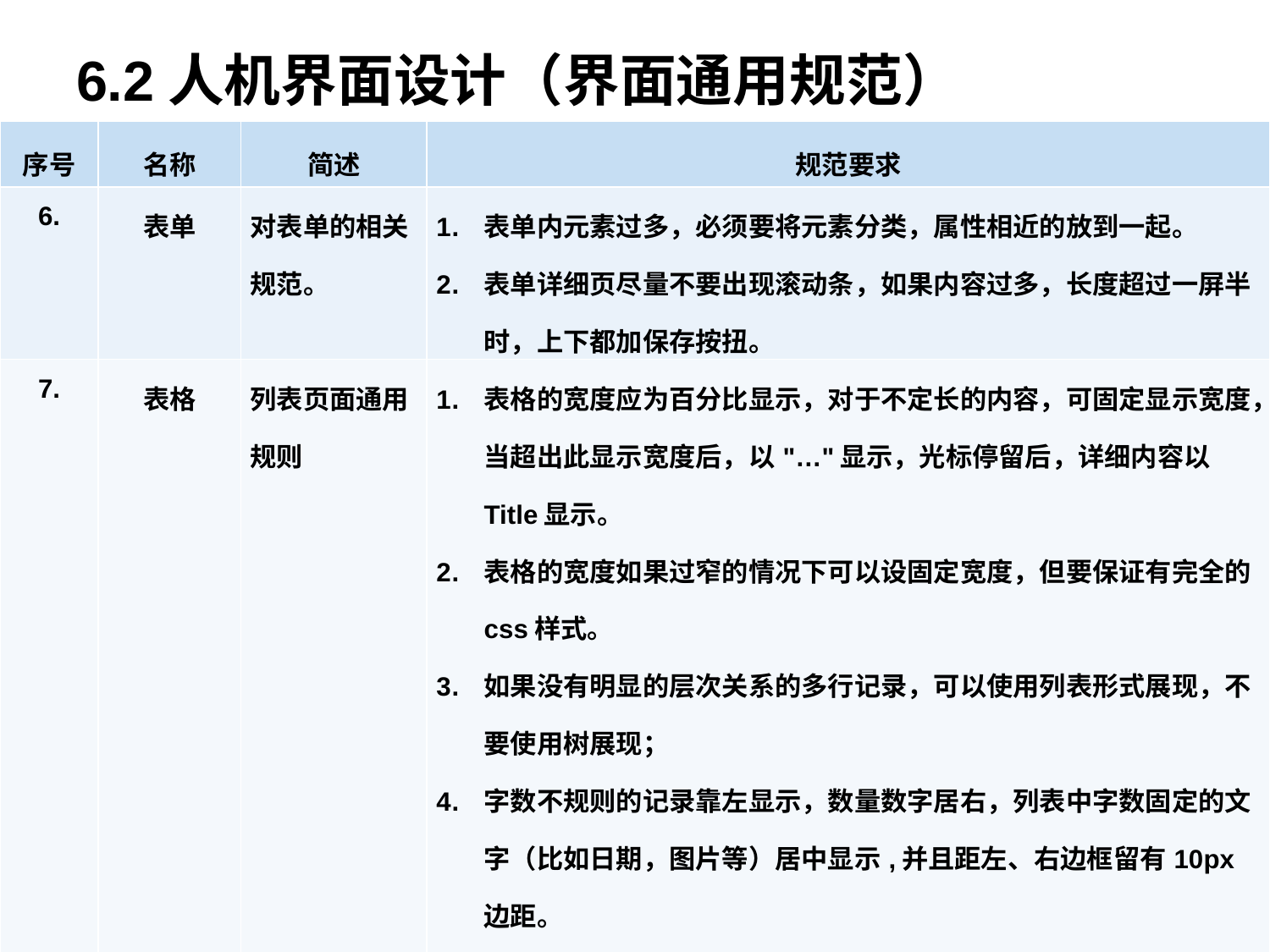

# 6.2人机界面设计（界面通用规范）
| 序号 | 名称 | 简述 | 规范要求 |
| --- | --- | --- | --- |
| 6. | 表单 | 对表单的相关规范。 | 表单内元素过多，必须要将元素分类，属性相近的放到一起。 表单详细页尽量不要出现滚动条，如果内容过多，长度超过一屏半时，上下都加保存按扭。 |
| 7. | 表格 | 列表页面通用规则 | 表格的宽度应为百分比显示，对于不定长的内容，可固定显示宽度，当超出此显示宽度后，以"…"显示，光标停留后，详细内容以Title显示。 表格的宽度如果过窄的情况下可以设固定宽度，但要保证有完全的css样式。 如果没有明显的层次关系的多行记录，可以使用列表形式展现，不要使用树展现； 字数不规则的记录靠左显示，数量数字居右，列表中字数固定的文字（比如日期，图片等）居中显示,并且距左、右边框留有10px边距。 如果列表前选择框使用的是Radio Button，则应该默认选中第1条; 如果没有选中列表中的项，在点击功能操作按钮时，必须有提示“请选择需要XXX的记录“ |